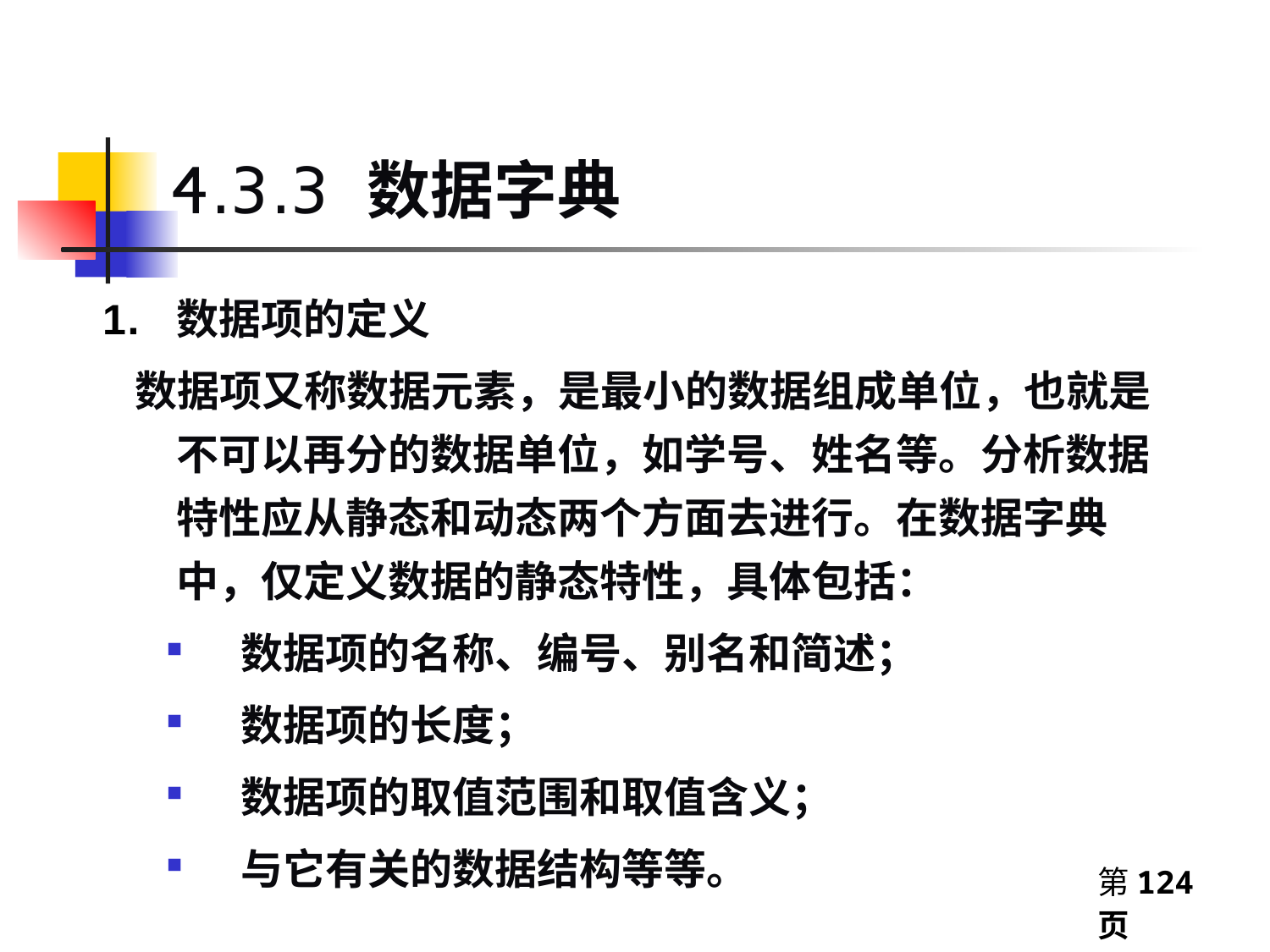

# 4.3.3 数据字典
数据项的定义
   数据项又称数据元素，是最小的数据组成单位，也就是不可以再分的数据单位，如学号、姓名等。分析数据特性应从静态和动态两个方面去进行。在数据字典中，仅定义数据的静态特性，具体包括：
数据项的名称、编号、别名和简述；
数据项的长度；
数据项的取值范围和取值含义；
与它有关的数据结构等等。